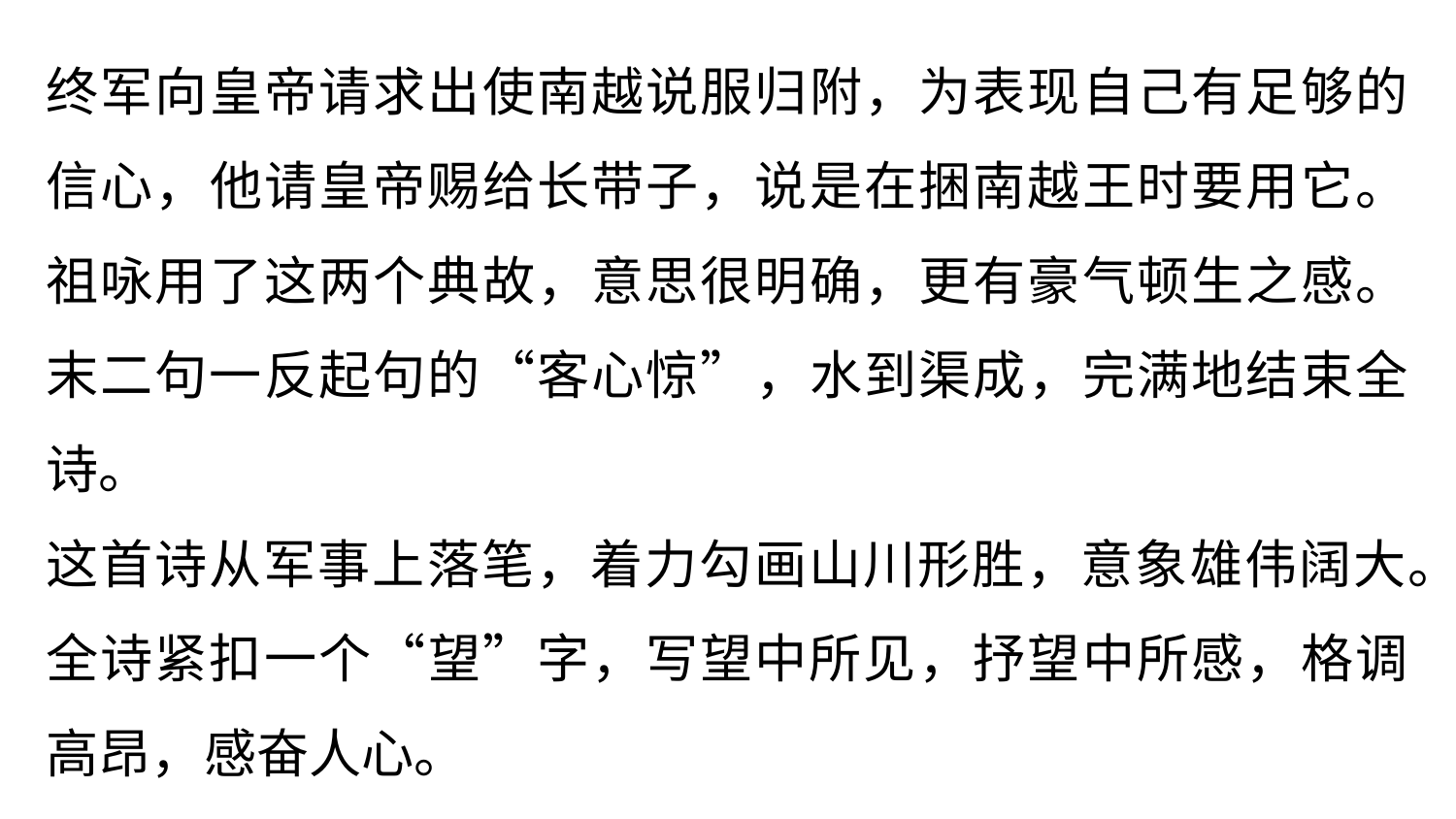

终军向皇帝请求出使南越说服归附，为表现自己有足够的信心，他请皇帝赐给长带子，说是在捆南越王时要用它。祖咏用了这两个典故，意思很明确，更有豪气顿生之感。末二句一反起句的“客心惊”，水到渠成，完满地结束全诗。
这首诗从军事上落笔，着力勾画山川形胜，意象雄伟阔大。全诗紧扣一个“望”字，写望中所见，抒望中所感，格调高昂，感奋人心。